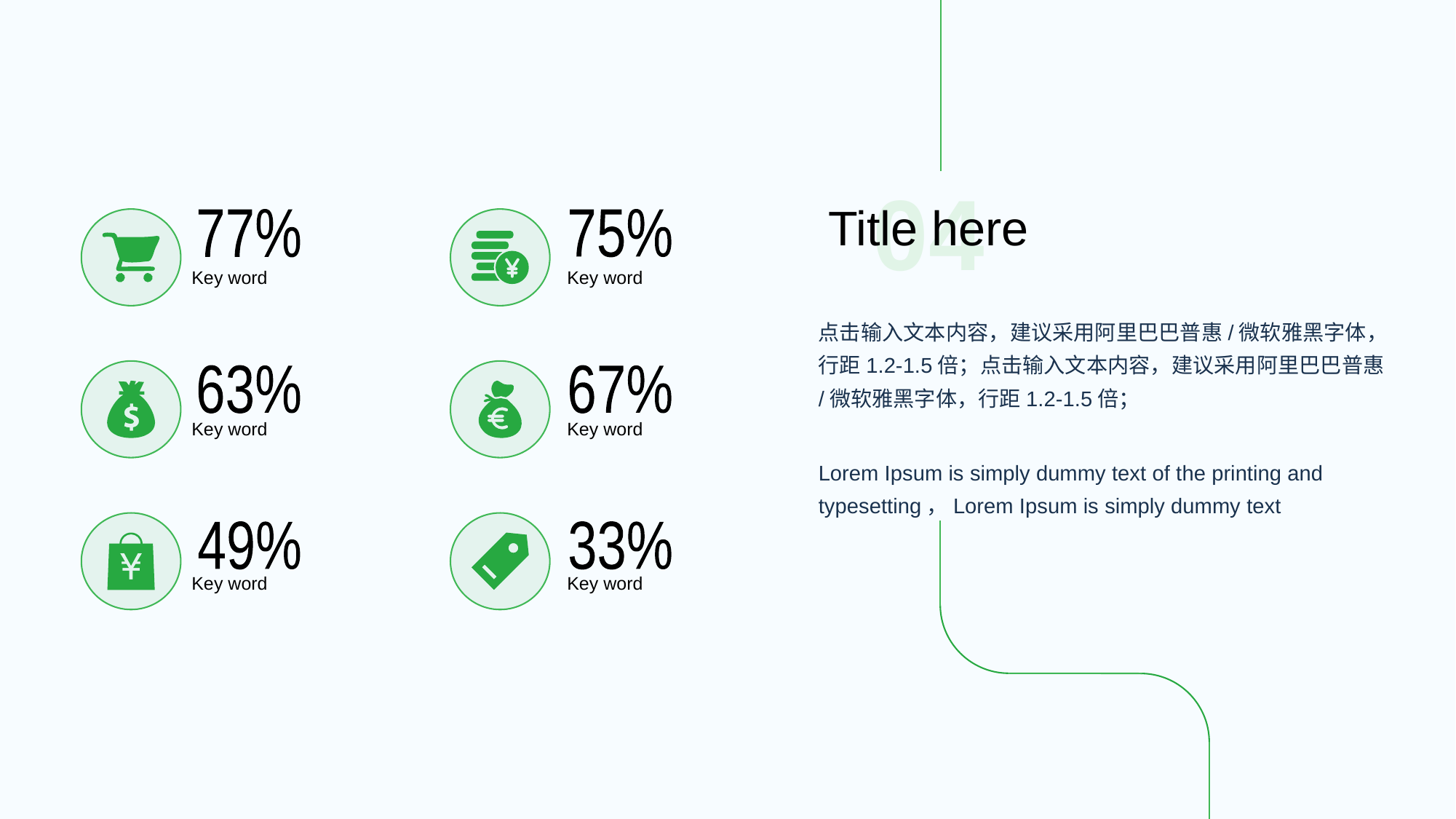

04
Title here

77%

75%

Key word
Key word
点击输入文本内容，建议采用阿里巴巴普惠/微软雅黑字体，行距1.2-1.5倍；点击输入文本内容，建议采用阿里巴巴普惠/微软雅黑字体，行距1.2-1.5倍；

67%
63%

Key word
Key word
Lorem Ipsum is simply dummy text of the printing and typesetting，Lorem Ipsum is simply dummy text

49%
33%

Key word
Key word